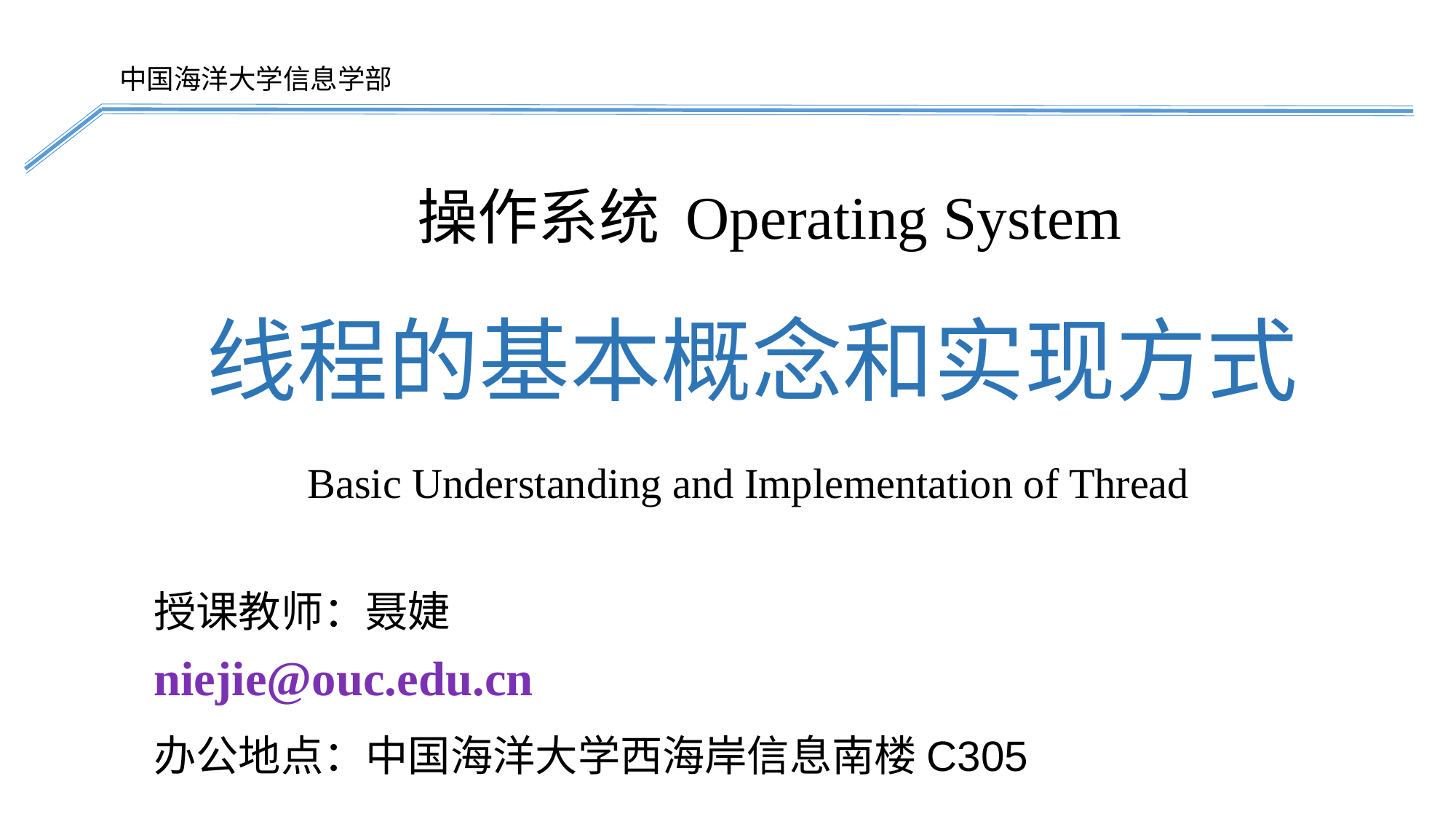

中国海洋大学信息学部
# 线程的基本概念和实现方式
操作系统  Operating System
Basic Understanding and Implementation of Thread
授课教师：聂婕

niejie@ouc.edu.cn
办公地点：中国海洋大学西海岸信息南楼C305